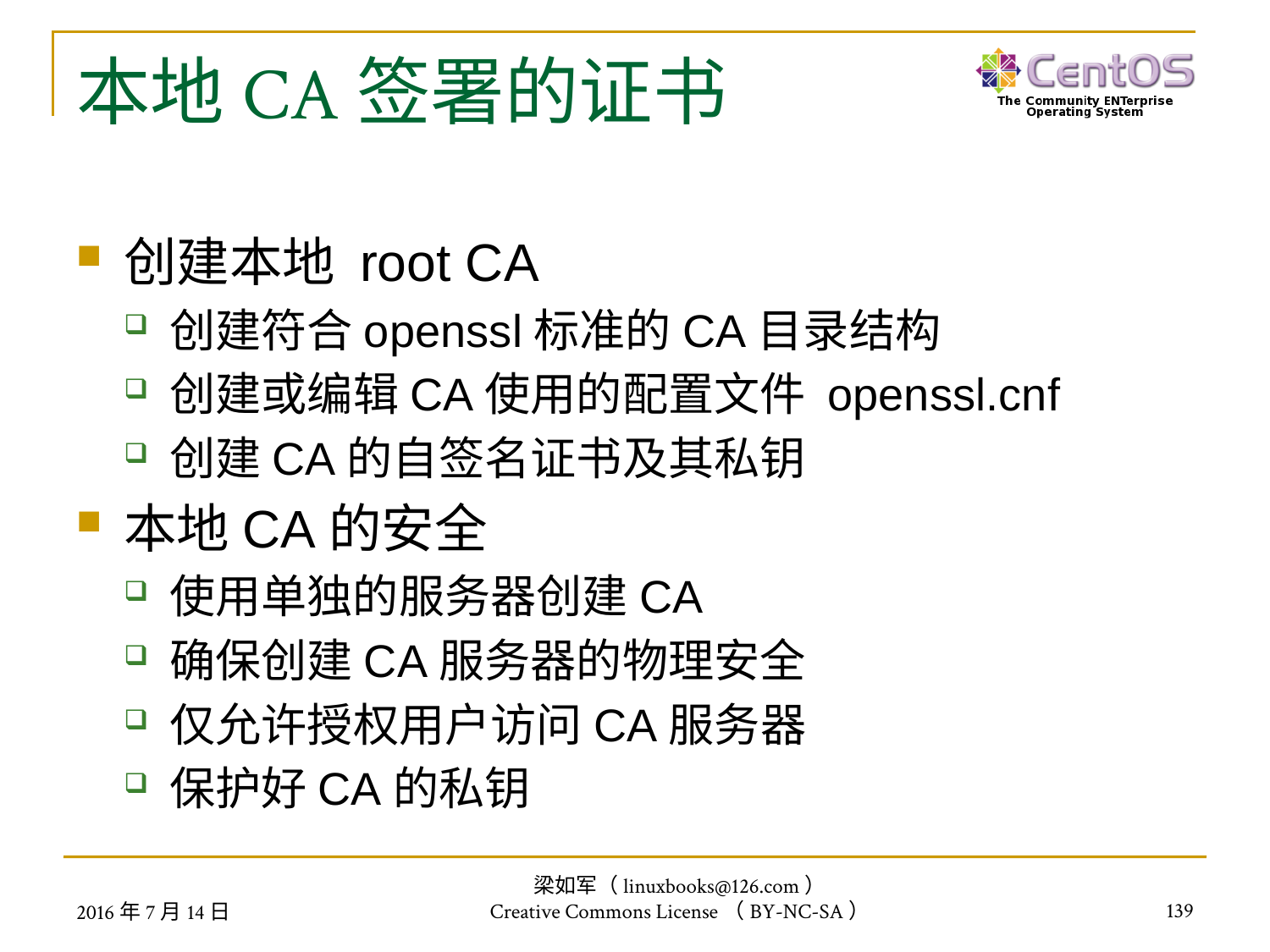

# 本地CA签署的证书
创建本地 root CA
创建符合openssl标准的CA目录结构
创建或编辑CA使用的配置文件 openssl.cnf
创建CA的自签名证书及其私钥
本地CA的安全
使用单独的服务器创建CA
确保创建CA服务器的物理安全
仅允许授权用户访问CA服务器
保护好CA的私钥
梁如军（linuxbooks@126.com）
Creative Commons License（BY-NC-SA）
2016年7月14日
139